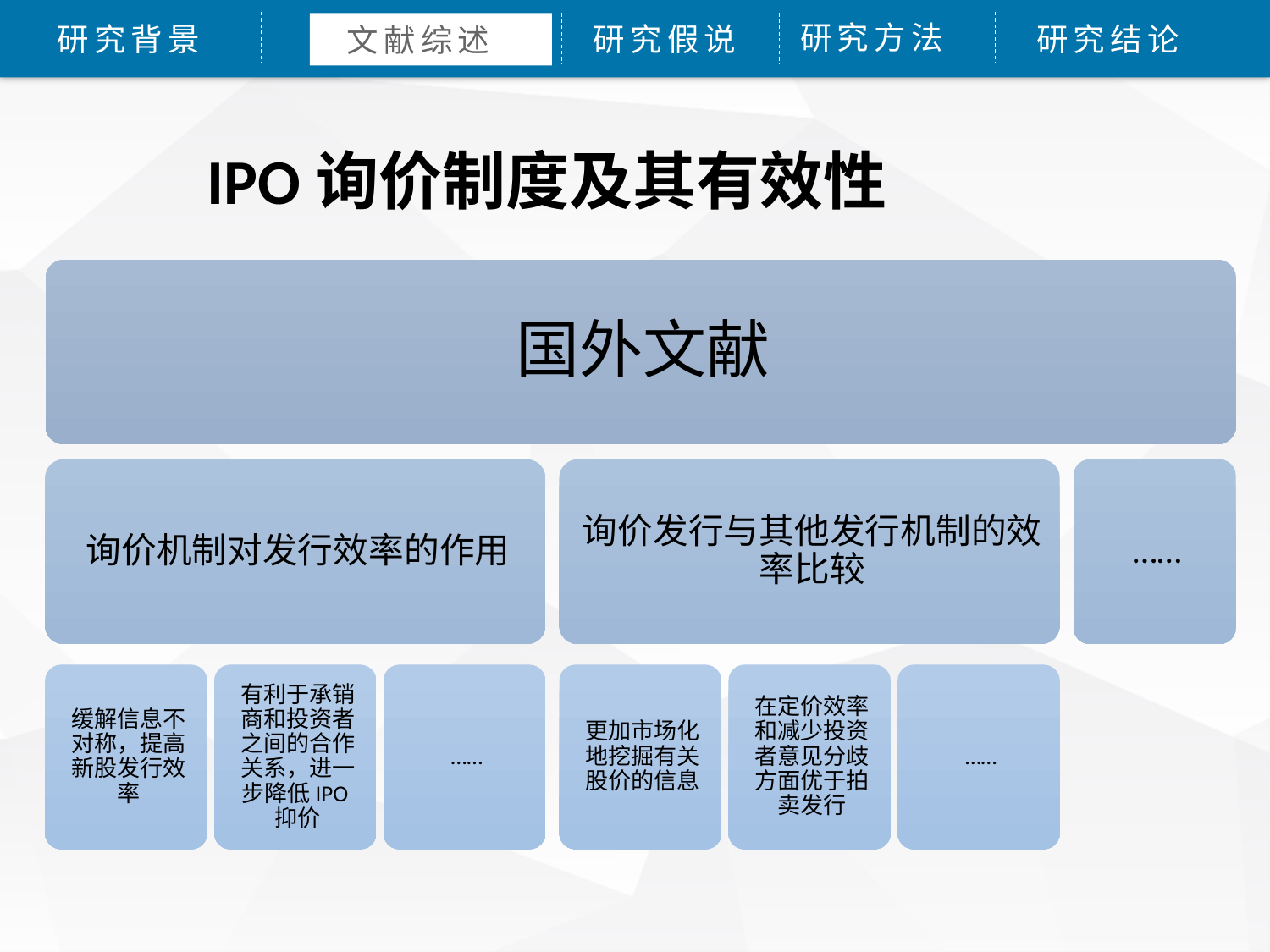

研究方法
研究背景
研究假说
研究结论

文献综述
IPO询价制度及其有效性
国外文献
询价机制对发行效率的作用
缓解信息不对称，提高新股发行效率
有利于承销商和投资者之间的合作关系，进一步降低IPO抑价
……
询价发行与其他发行机制的效率比较
更加市场化地挖掘有关股价的信息
在定价效率和减少投资者意见分歧方面优于拍卖发行
……
……